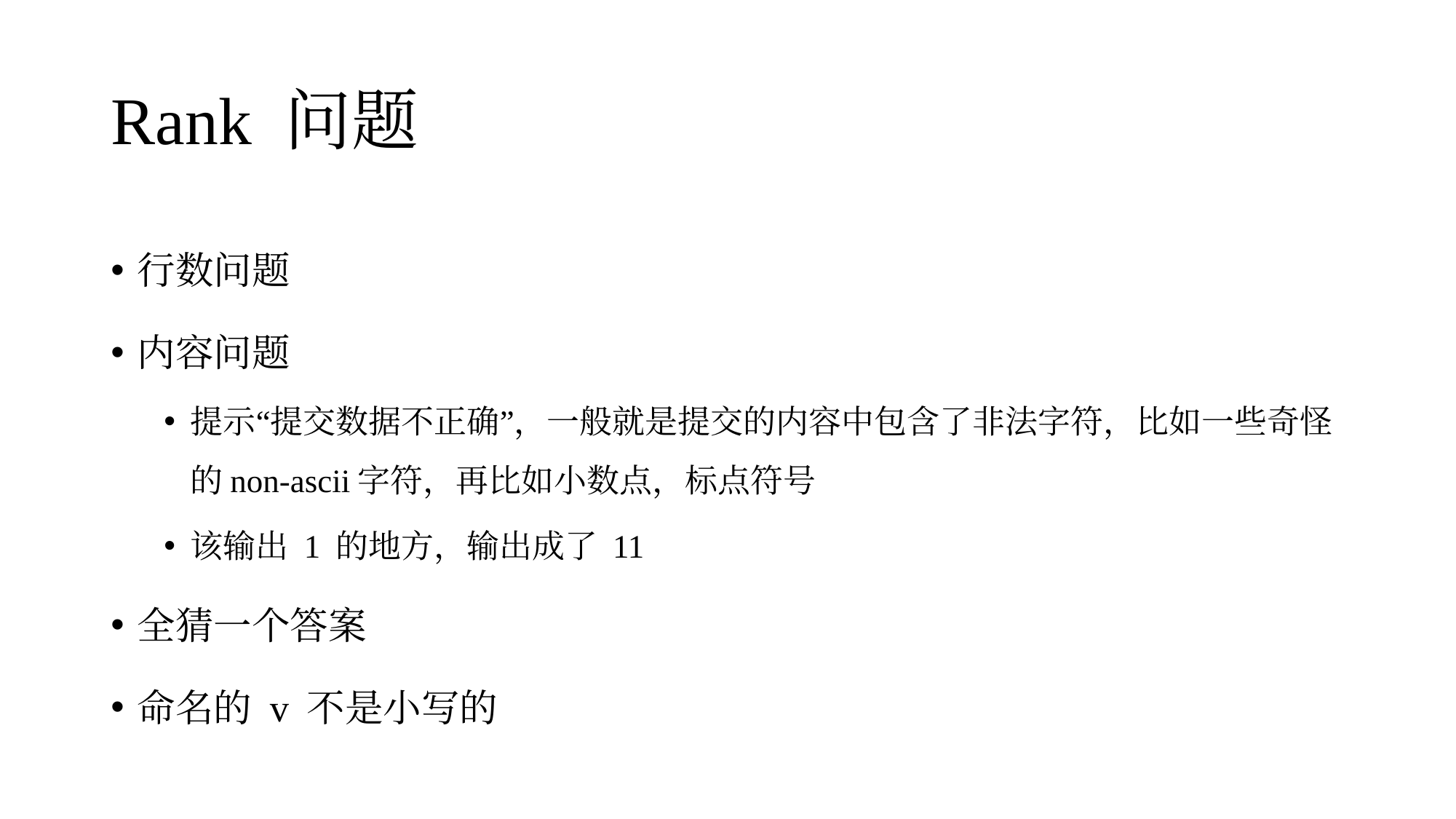

# Rank 问题
行数问题
内容问题
提示“提交数据不正确”，一般就是提交的内容中包含了非法字符，比如一些奇怪的non-ascii字符，再比如小数点，标点符号
该输出 1 的地方，输出成了 11
全猜一个答案
命名的 v 不是小写的